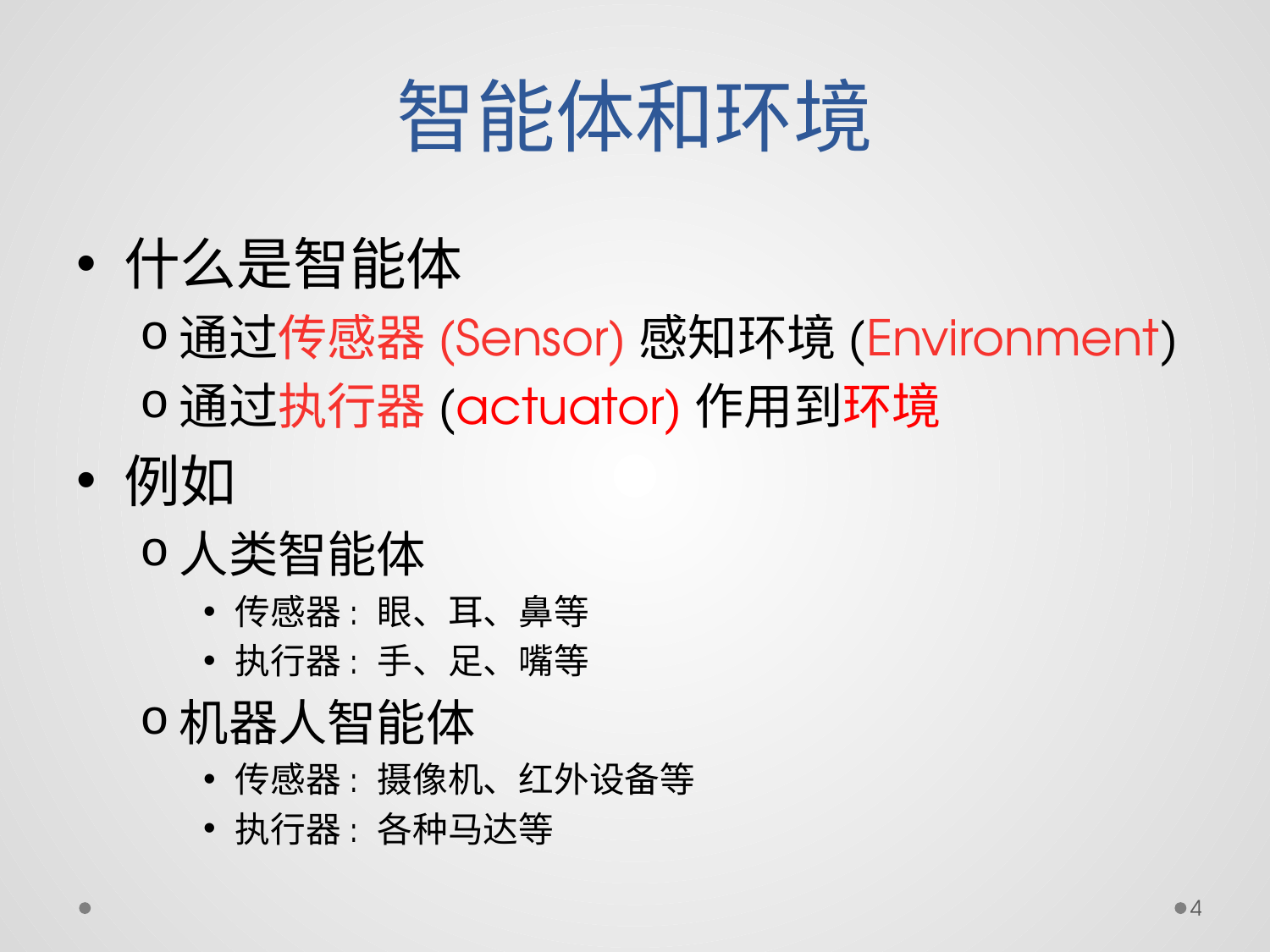

# 智能体和环境
什么是智能体
通过传感器(Sensor)感知环境(Environment)
通过执行器(actuator)作用到环境
例如
人类智能体
传感器: 眼、耳、鼻等
执行器: 手、足、嘴等
机器人智能体
传感器: 摄像机、红外设备等
执行器: 各种马达等
4